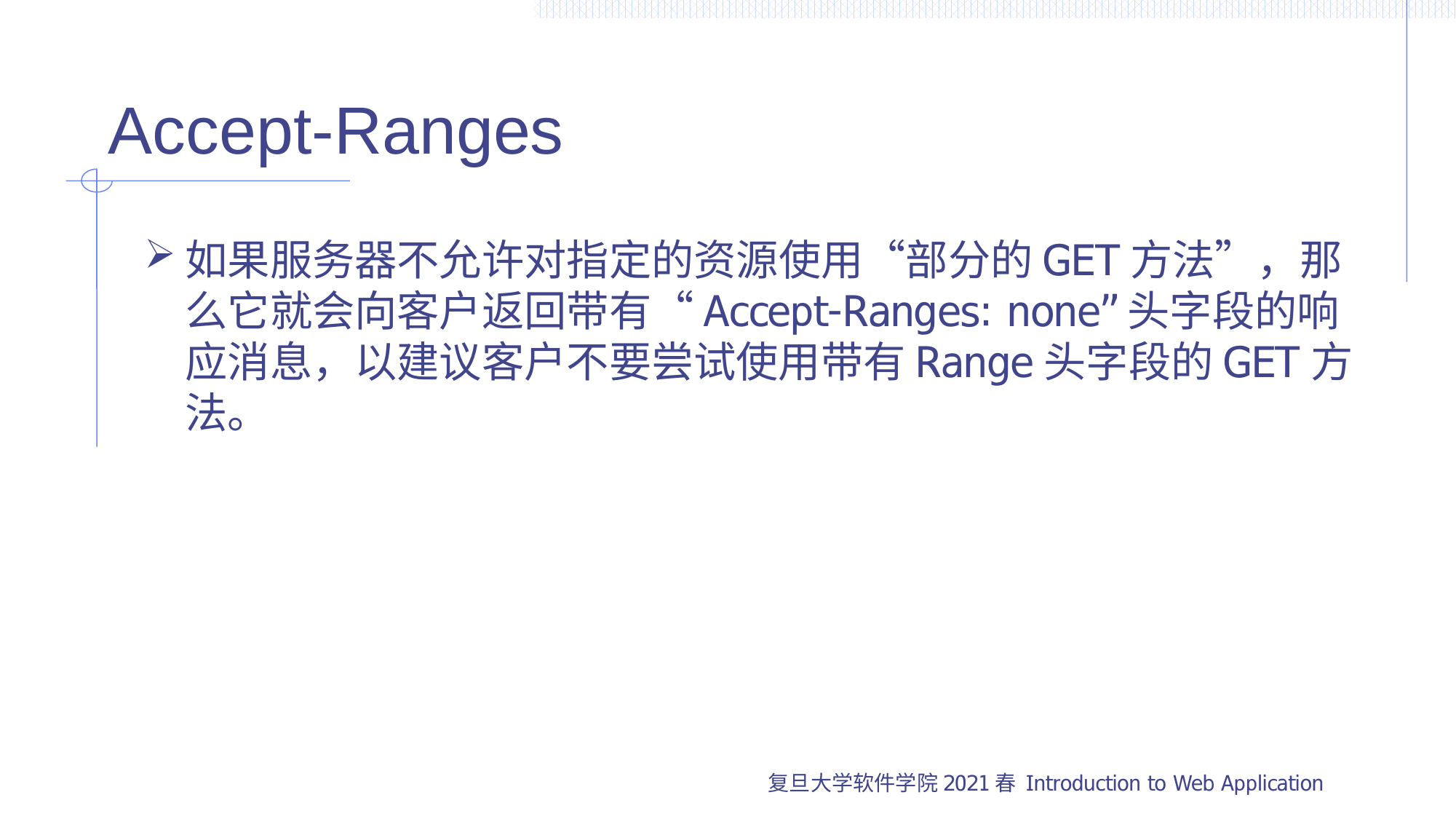

# Accept-Ranges
如果服务器不允许对指定的资源使用“部分的GET方法”，那么它就会向客户返回带有“Accept-Ranges: none”头字段的响应消息，以建议客户不要尝试使用带有Range头字段的GET方法。